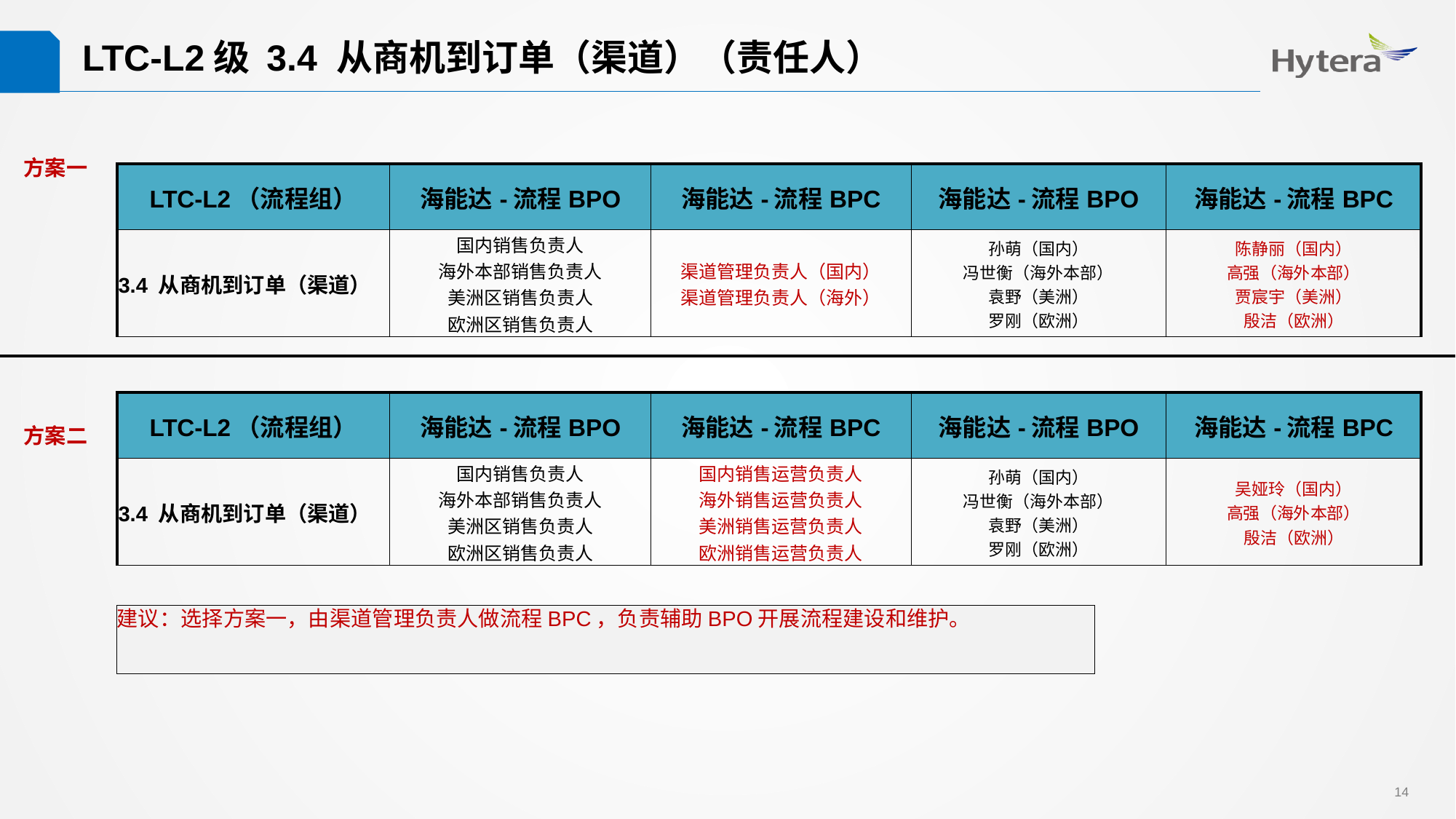

LTC-L2级 3.4 从商机到订单（渠道）（责任人）
方案一
| LTC-L2（流程组） | 海能达-流程BPO | 海能达-流程BPC | 海能达-流程BPO | 海能达-流程BPC |
| --- | --- | --- | --- | --- |
| 3.4 从商机到订单（渠道） | 国内销售负责人 海外本部销售负责人 美洲区销售负责人 欧洲区销售负责人 | 渠道管理负责人（国内） 渠道管理负责人（海外） | 孙萌（国内） 冯世衡（海外本部） 袁野（美洲） 罗刚（欧洲） | 陈静丽（国内） 高强（海外本部） 贾宸宇（美洲） 殷洁（欧洲） |
| LTC-L2（流程组） | 海能达-流程BPO | 海能达-流程BPC | 海能达-流程BPO | 海能达-流程BPC |
| --- | --- | --- | --- | --- |
| 3.4 从商机到订单（渠道） | 国内销售负责人 海外本部销售负责人 美洲区销售负责人 欧洲区销售负责人 | 国内销售运营负责人 海外销售运营负责人 美洲销售运营负责人 欧洲销售运营负责人 | 孙萌（国内） 冯世衡（海外本部） 袁野（美洲） 罗刚（欧洲） | 吴娅玲（国内） 高强（海外本部） 殷洁（欧洲） |
方案二
建议：选择方案一，由渠道管理负责人做流程BPC，负责辅助BPO开展流程建设和维护。